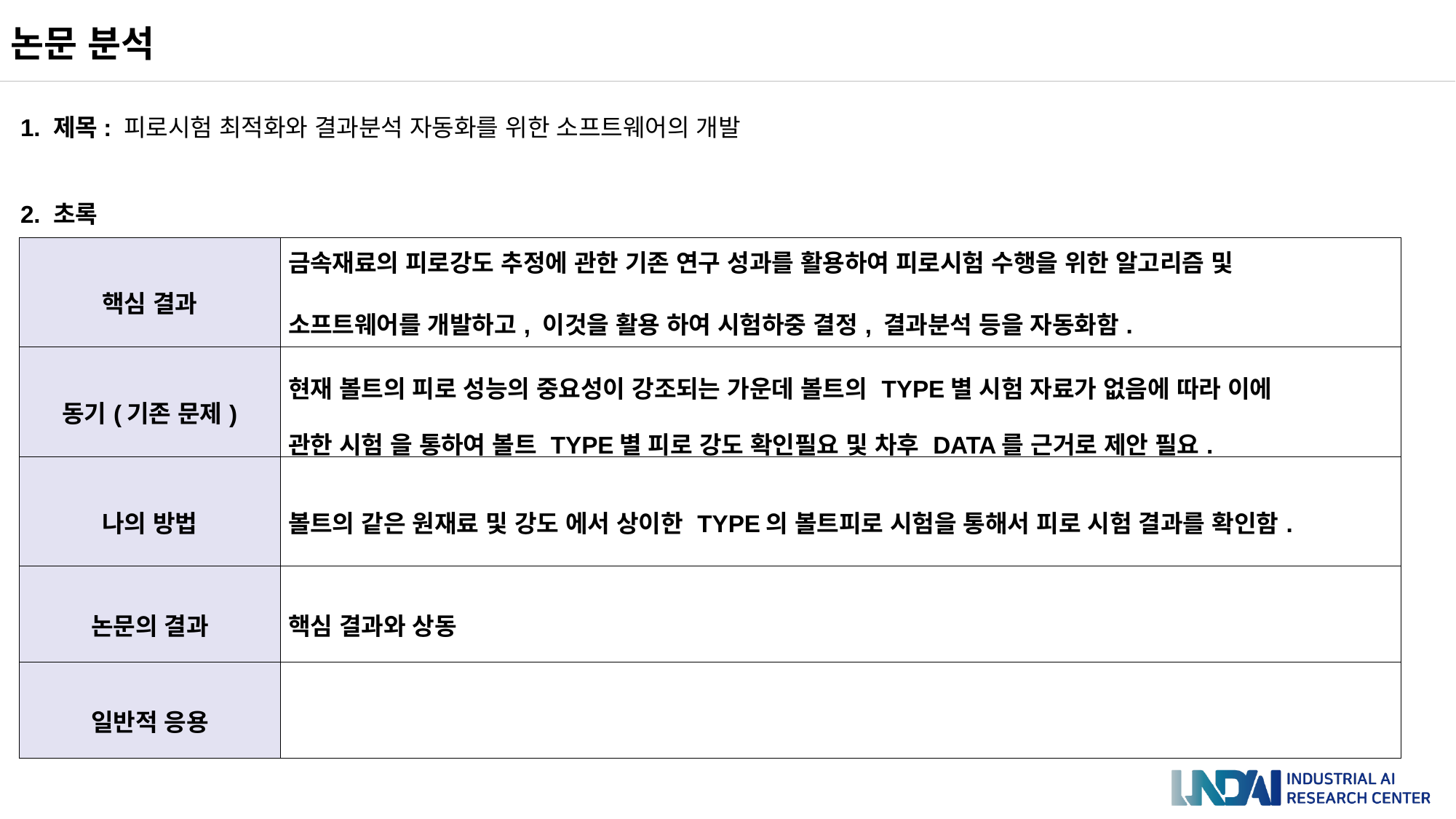

논문 분석
1. 제목: 피로시험 최적화와 결과분석 자동화를 위한 소프트웨어의 개발

2. 초록

| 핵심 결과 | 금속재료의 피로강도 추정에 관한 기존 연구 성과를 활용하여 피로시험 수행을 위한 알고리즘 및 소프트웨어를 개발하고, 이것을 활용 하여 시험하중 결정, 결과분석 등을 자동화함. |
| --- | --- |
| 동기(기존 문제) | 현재 볼트의 피로 성능의 중요성이 강조되는 가운데 볼트의 TYPE별 시험 자료가 없음에 따라 이에 관한 시험 을 통하여 볼트 TYPE별 피로 강도 확인필요 및 차후 DATA를 근거로 제안 필요. |
| 나의 방법 | 볼트의 같은 원재료 및 강도 에서 상이한 TYPE의 볼트피로 시험을 통해서 피로 시험 결과를 확인함. |
| 논문의 결과 | 핵심 결과와 상동 |
| 일반적 응용 |  |